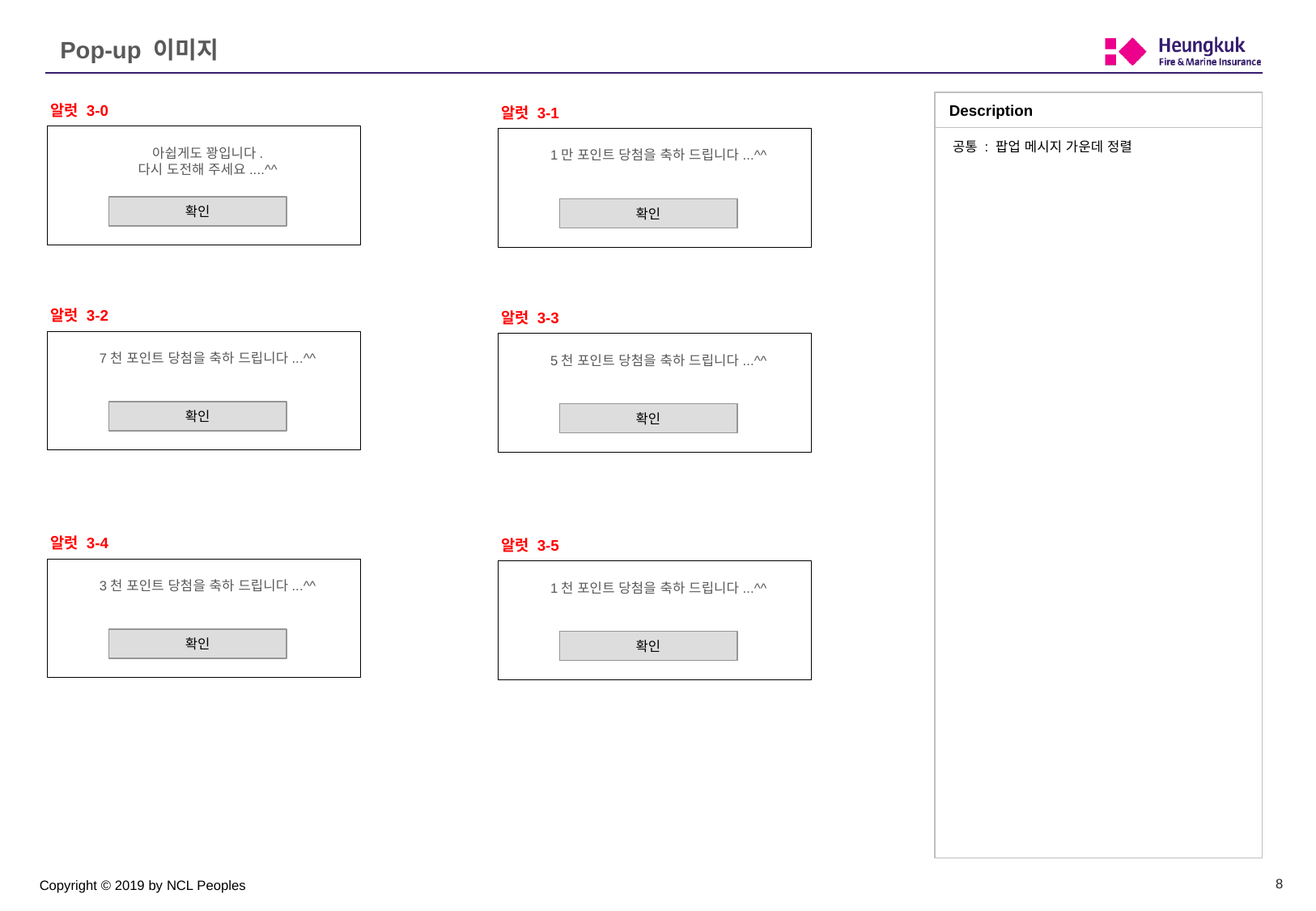

# Pop-up 이미지

알럿 3-0
Description
알럿 3-1

아쉽게도 꽝입니다.
다시 도전해 주세요....^^
확인

1만 포인트 당첨을 축하 드립니다...^^
확인
공통 : 팝업 메시지 가운데 정렬
알럿 3-2
알럿 3-3

7천 포인트 당첨을 축하 드립니다...^^
확인

5천 포인트 당첨을 축하 드립니다...^^
확인
알럿 3-4
알럿 3-5

3천 포인트 당첨을 축하 드립니다...^^
확인

1천 포인트 당첨을 축하 드립니다...^^
확인